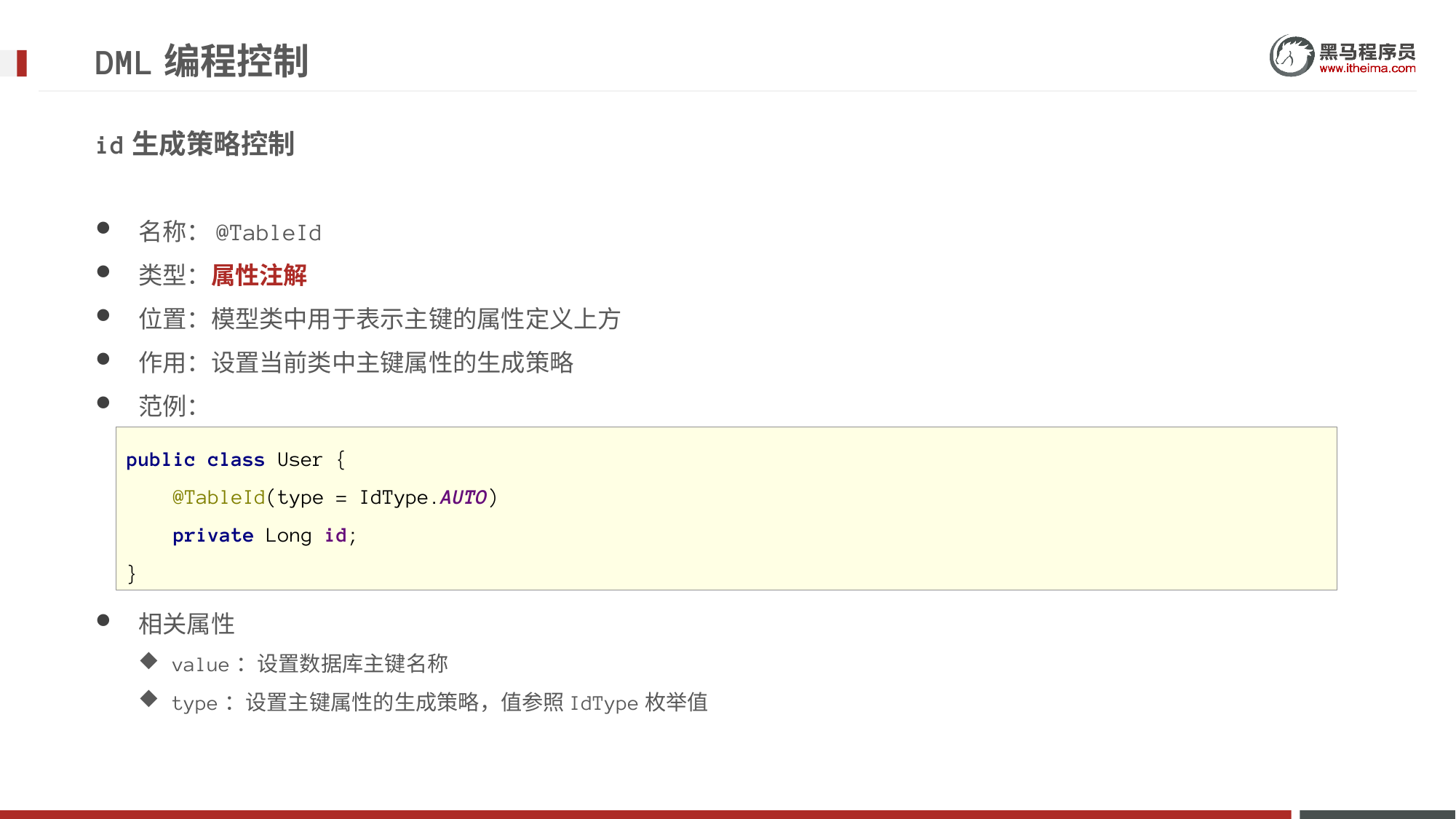

# DML编程控制
id生成策略控制
名称：@TableId
类型：属性注解
位置：模型类中用于表示主键的属性定义上方
作用：设置当前类中主键属性的生成策略
范例：

相关属性
value：设置数据库主键名称
type：设置主键属性的生成策略，值参照IdType枚举值
public class User {
    @TableId(type = IdType.AUTO)
    private Long id;
}